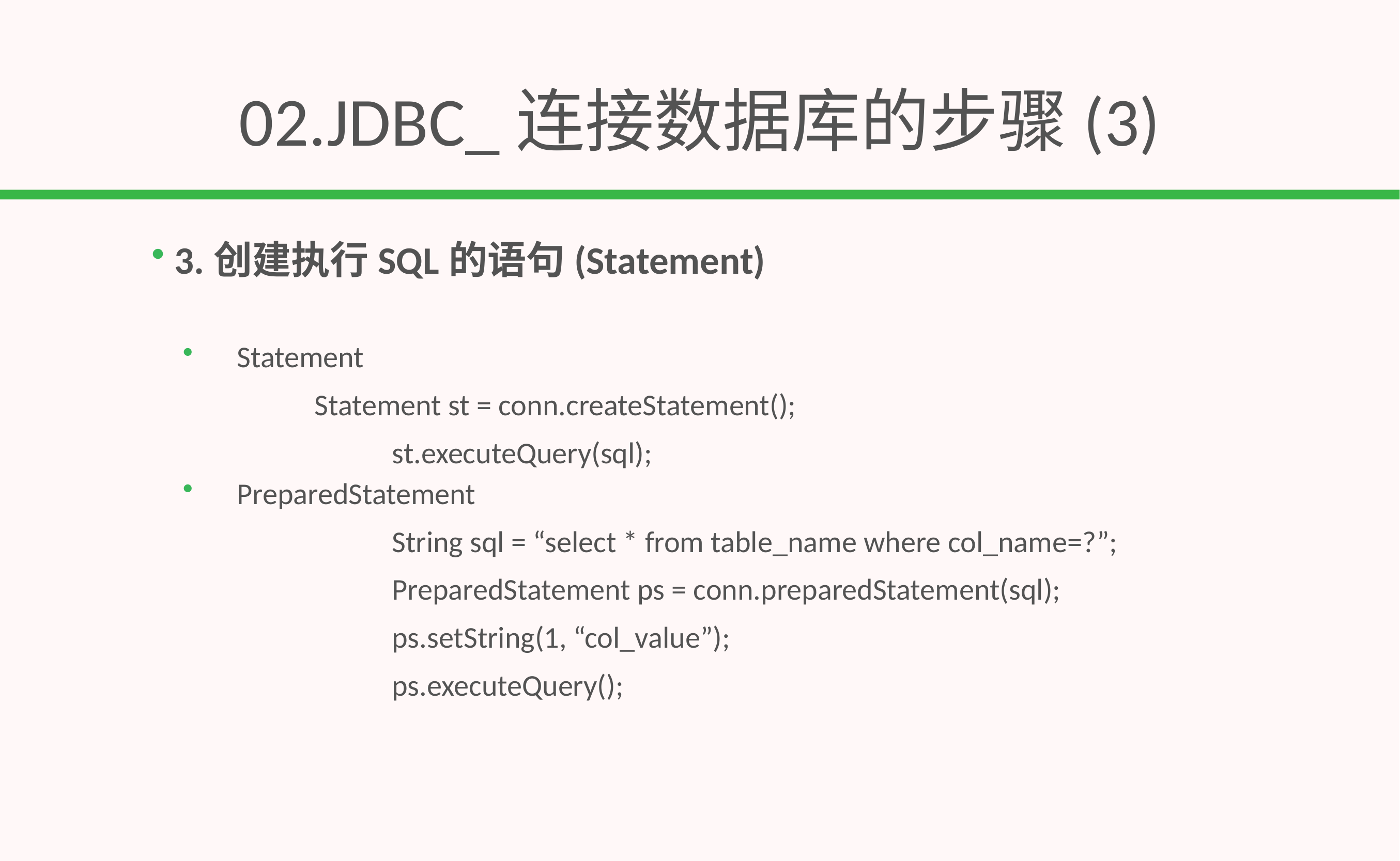

# 02.JDBC_连接数据库的步骤(3)
3.创建执行SQL的语句(Statement)

Statement
	 	Statement st = conn.createStatement();
			st.executeQuery(sql);
PreparedStatement
			String sql = “select * from table_name where col_name=?”;
			PreparedStatement ps = conn.preparedStatement(sql);
			ps.setString(1, “col_value”);
			ps.executeQuery();